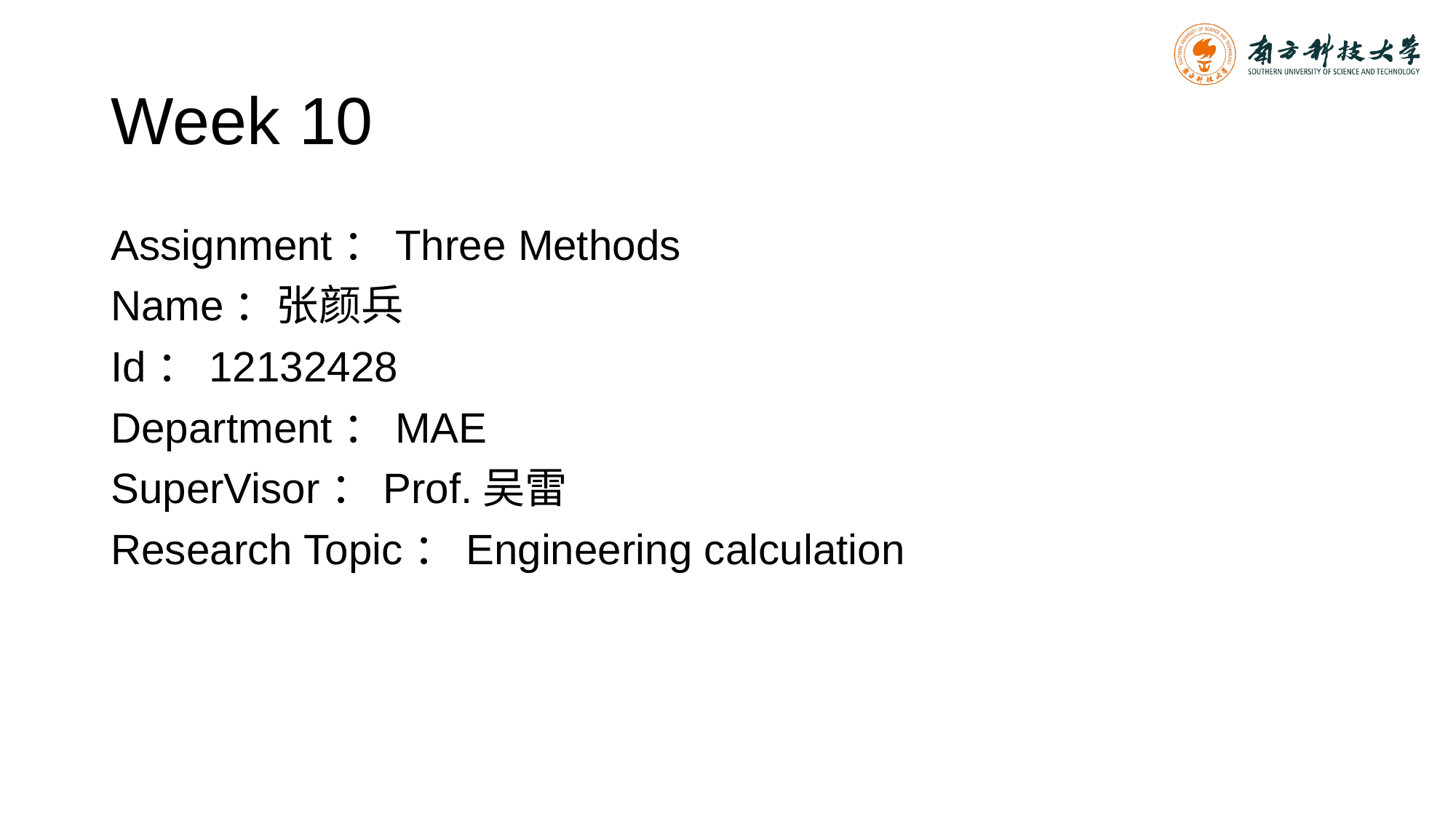

# Week 10
Assignment：Three Methods
Name：张颜兵
Id：12132428
Department：MAE
SuperVisor：Prof.吴雷
Research Topic：Engineering calculation